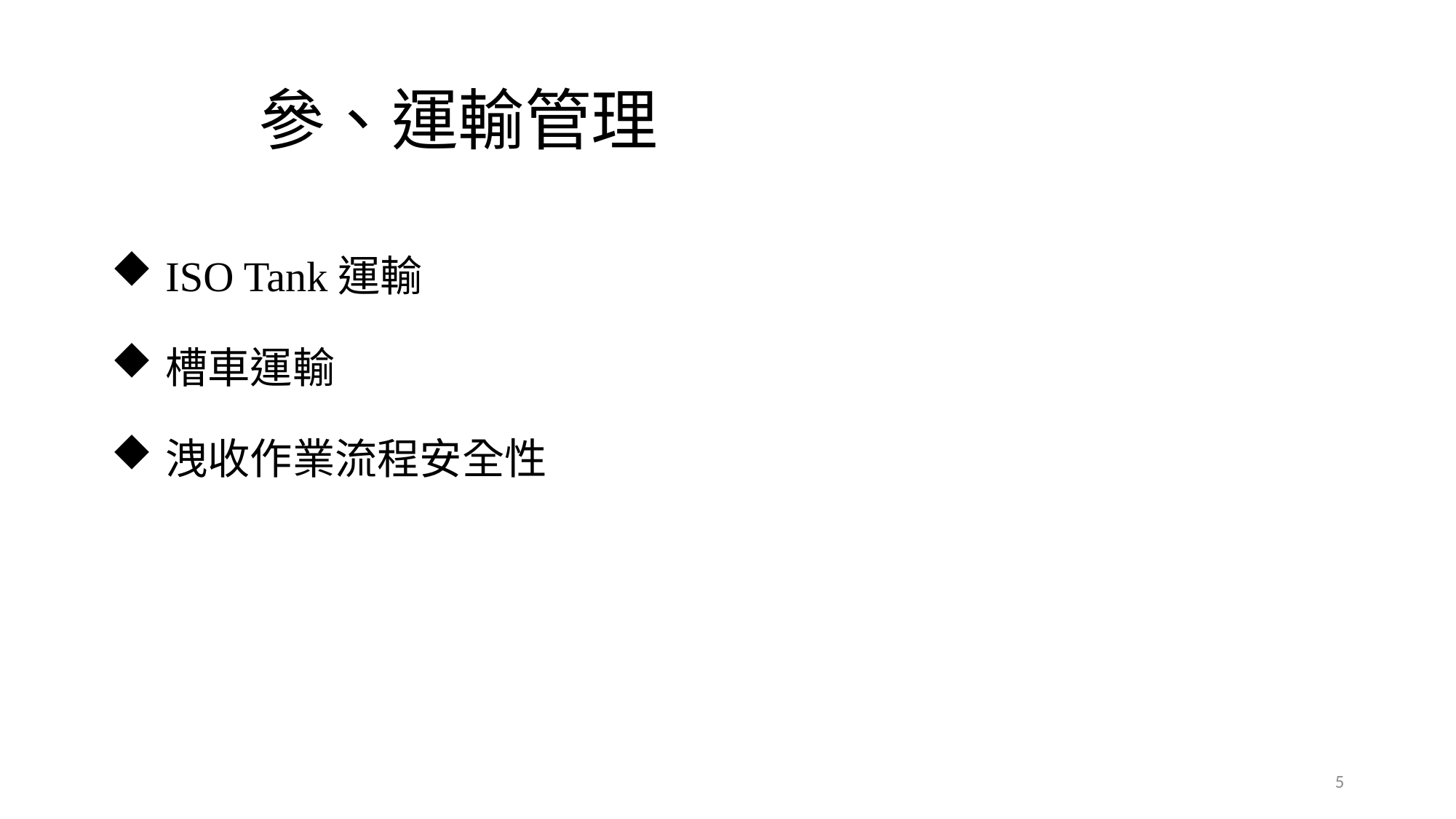

# 參、運輸管理
ISO Tank運輸
槽車運輸
洩收作業流程安全性
5